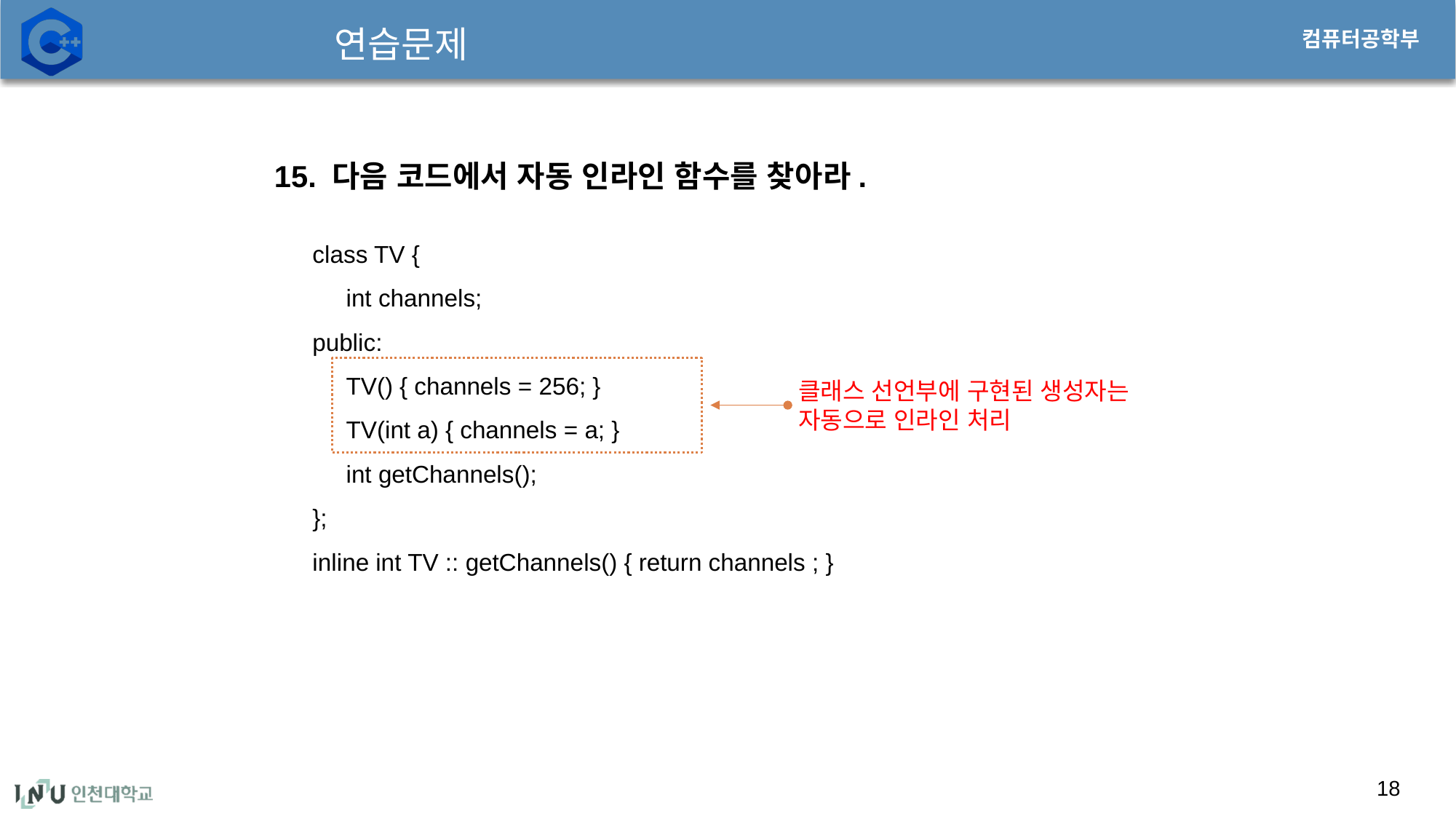

# 연습문제
15. 다음 코드에서 자동 인라인 함수를 찾아라.

class TV {
     int channels;
public:
     TV() { channels = 256; }
     TV(int a) { channels = a; }
     int getChannels();
};
inline int TV :: getChannels() { return channels ; }

클래스 선언부에 구현된 생성자는 자동으로 인라인 처리